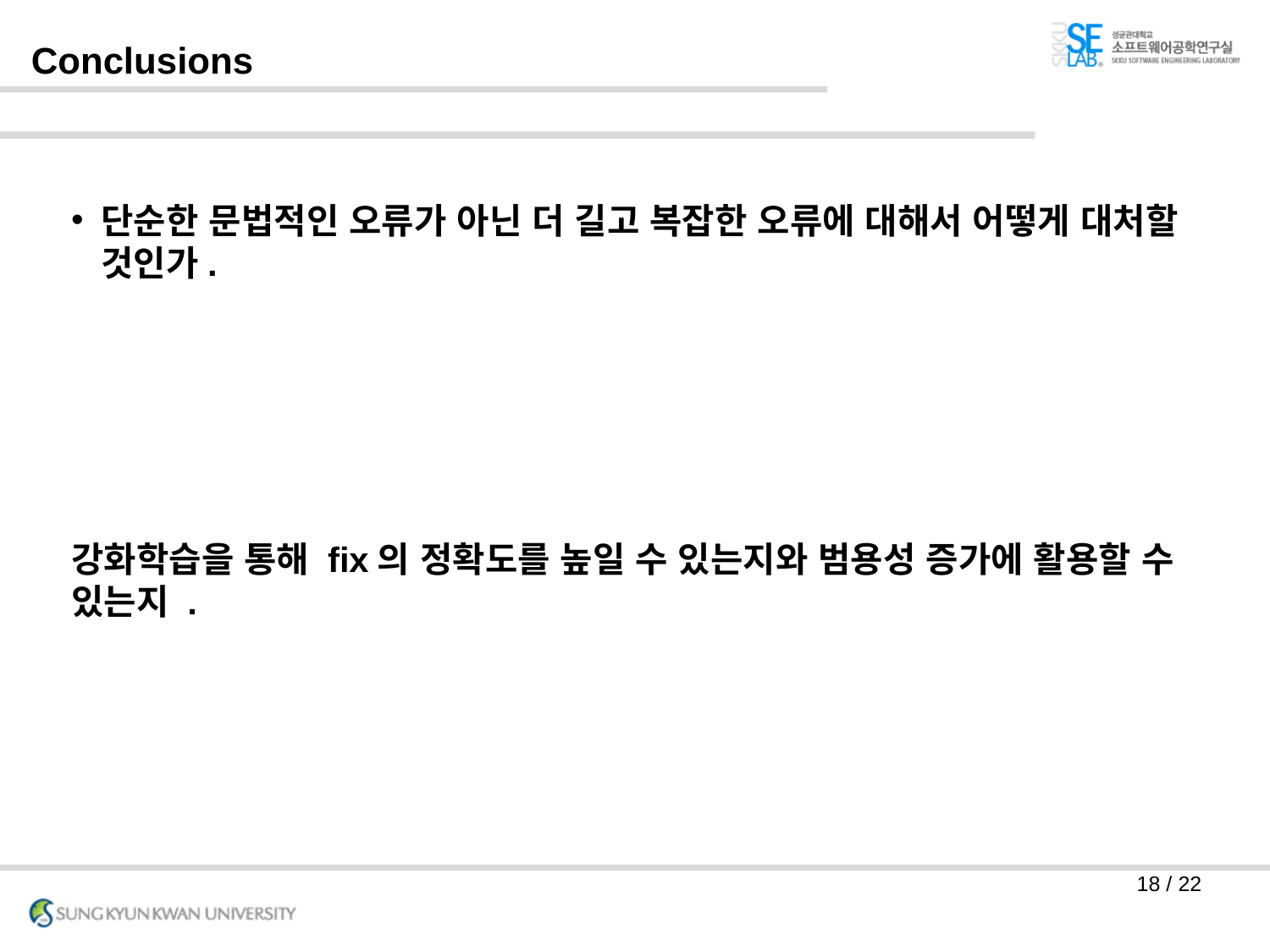

# Conclusions

단순한 문법적인 오류가 아닌 더 길고 복잡한 오류에 대해서 어떻게 대처할 것인가.

강화학습을 통해 fix의 정확도를 높일 수 있는지와 범용성 증가에 활용할 수 있는지 .

18 / 22